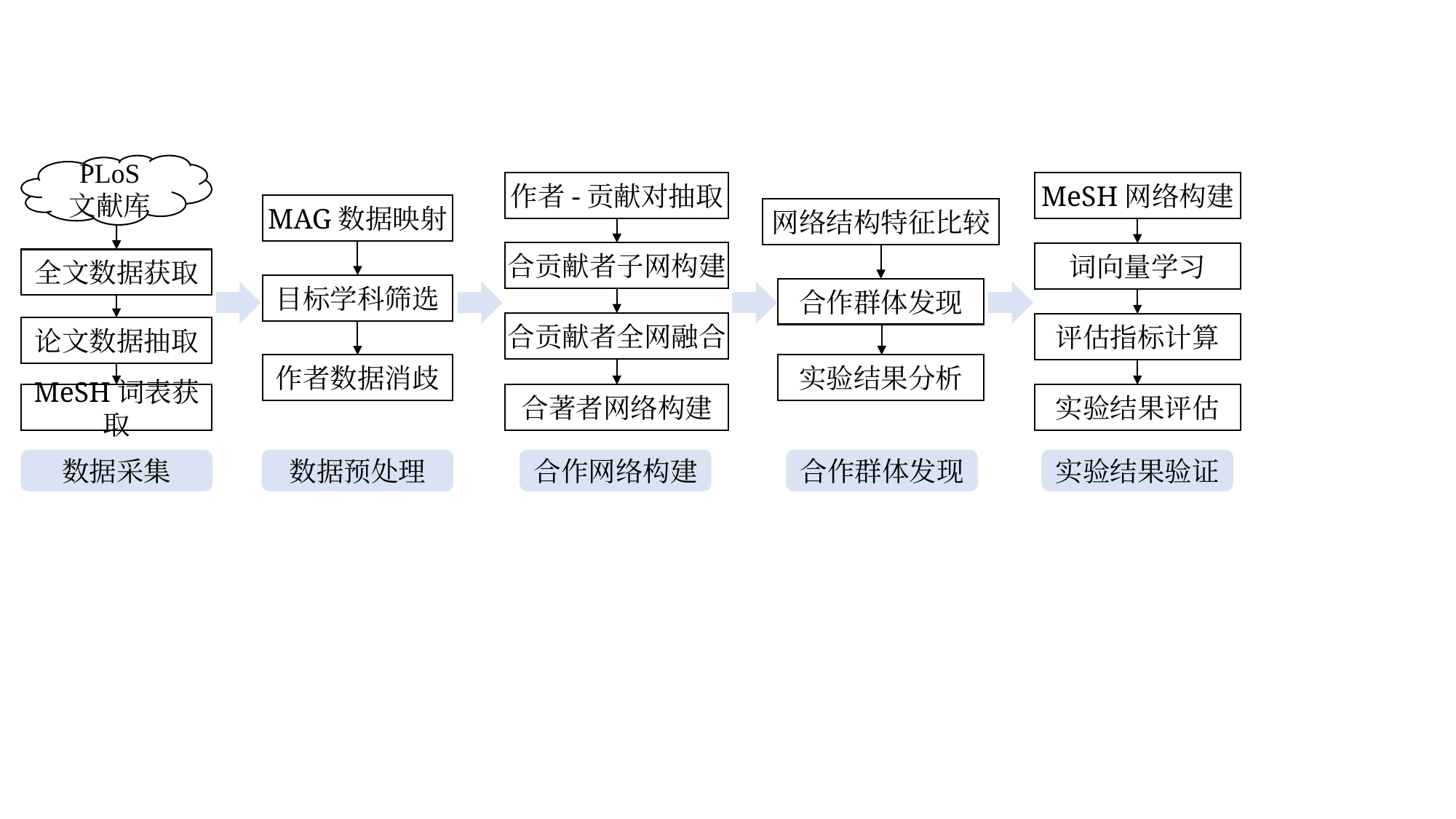

PLoS
文献库
作者-贡献对抽取
MeSH网络构建
MAG数据映射
网络结构特征比较
合贡献者子网构建
词向量学习
全文数据获取
目标学科筛选
合作群体发现

合贡献者全网融合
评估指标计算
论文数据抽取
作者数据消歧
实验结果分析
MeSH词表获取
合著者网络构建
实验结果评估
数据采集
数据预处理
合作网络构建
合作群体发现
实验结果验证